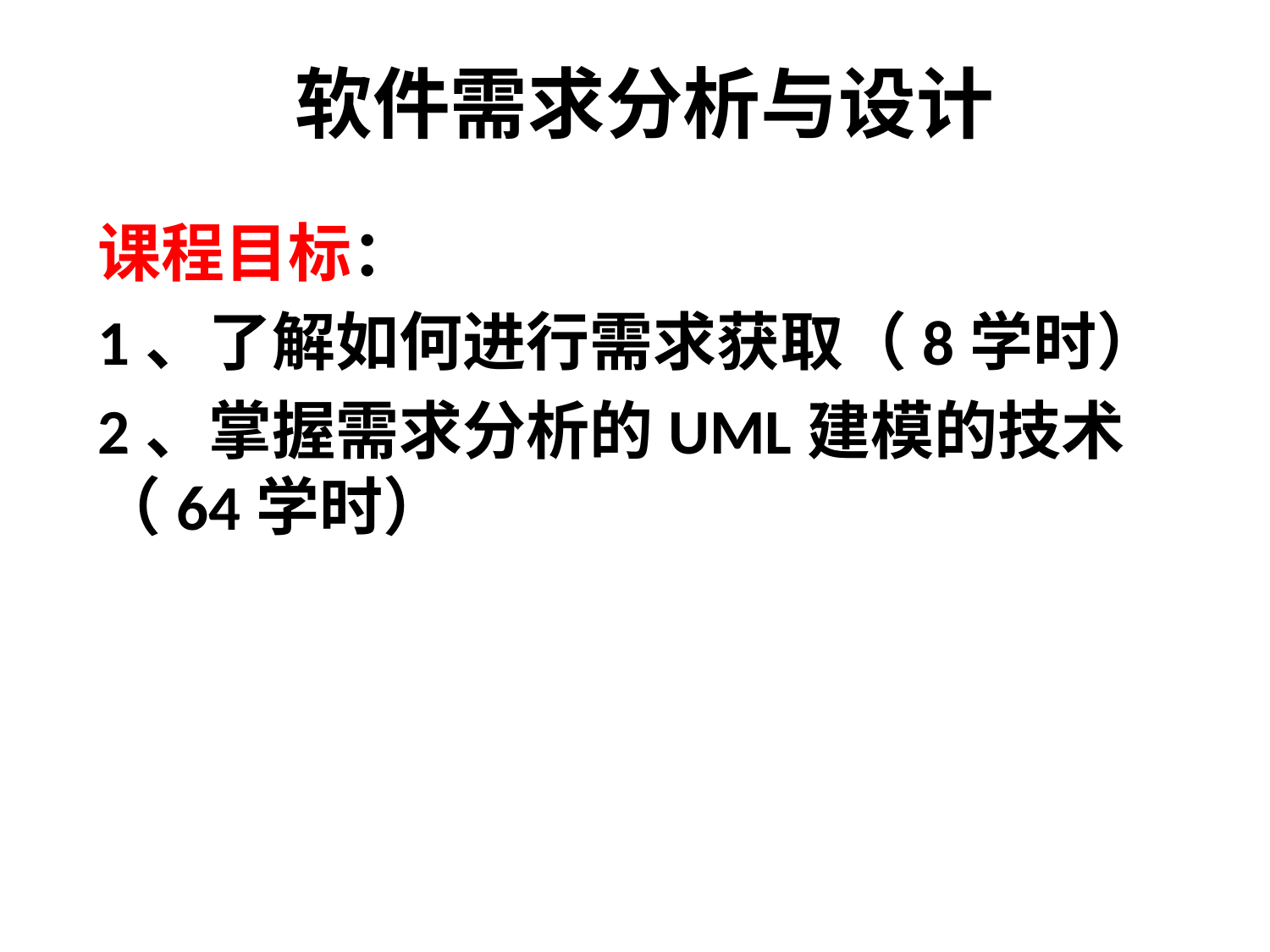

# 软件需求分析与设计
课程目标：
1、了解如何进行需求获取（8学时）
2、掌握需求分析的UML建模的技术（64学时）